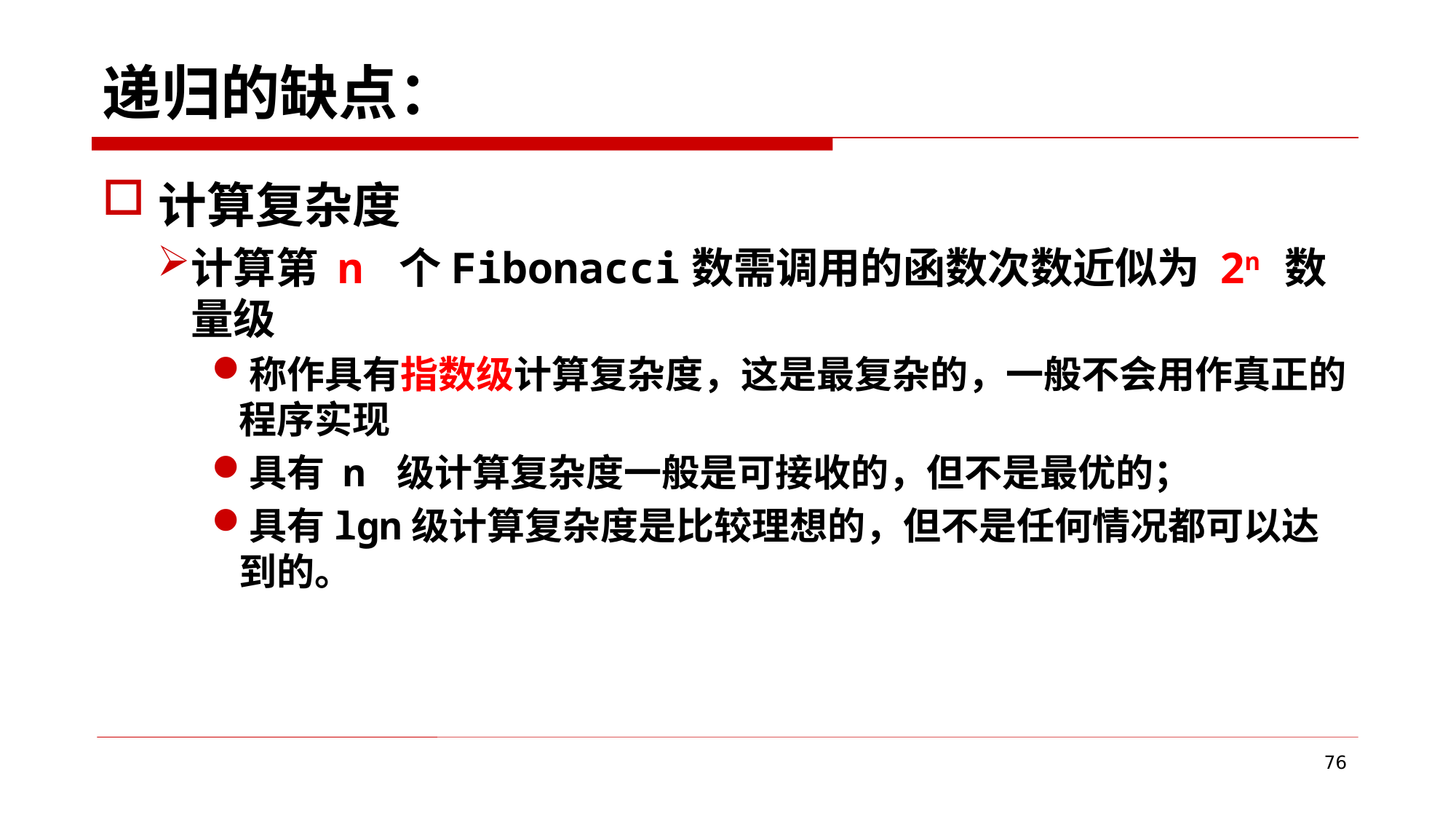

递归的缺点：
计算复杂度
计算第 n 个Fibonacci数需调用的函数次数近似为 2n 数量级
称作具有指数级计算复杂度，这是最复杂的，一般不会用作真正的程序实现
具有 n 级计算复杂度一般是可接收的，但不是最优的；
具有lgn级计算复杂度是比较理想的，但不是任何情况都可以达到的。
76